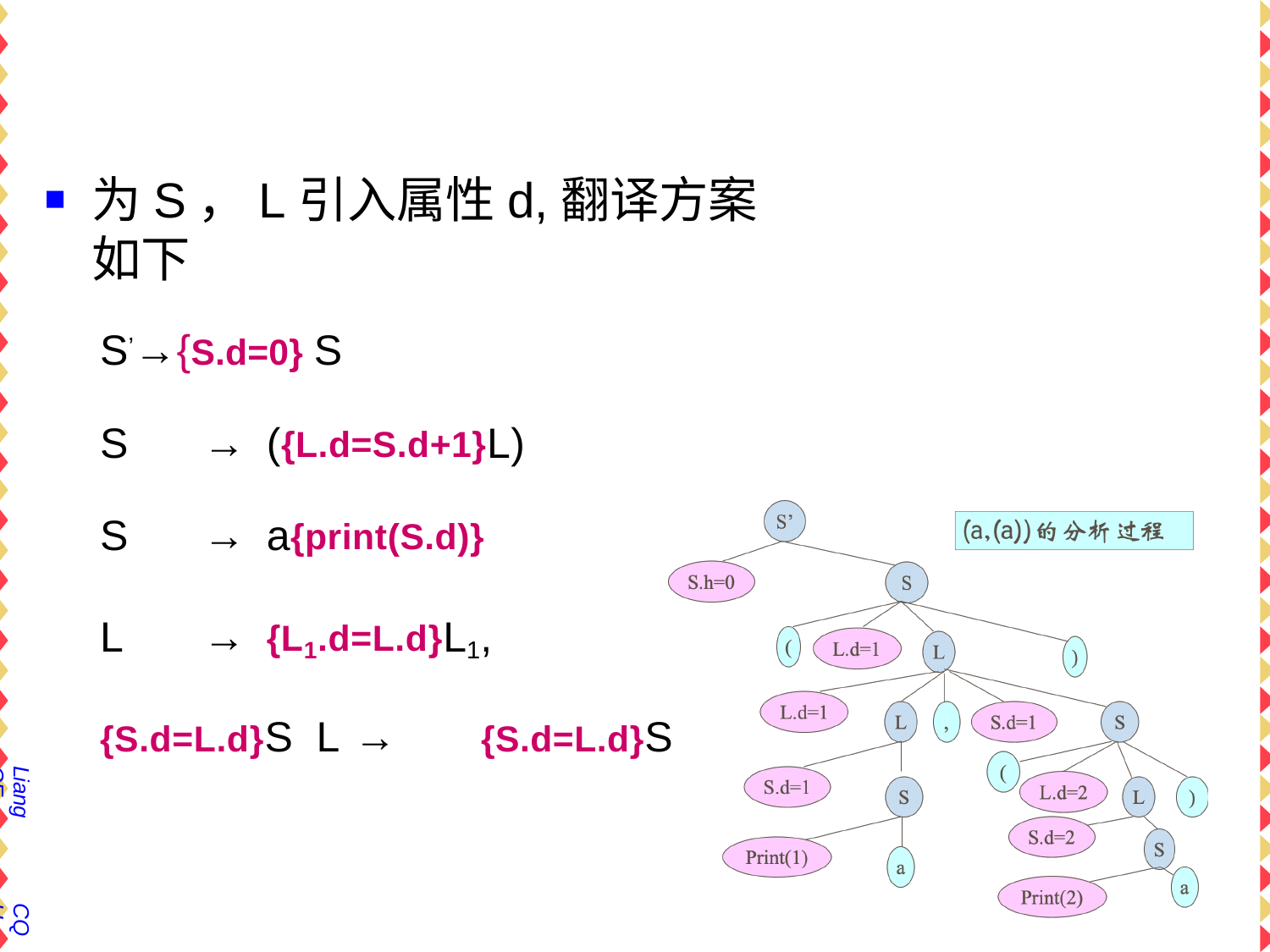

为S，L引入属性d,翻译方案如下
S’→{S.d=0} S
S	→	({L.d=S.d+1}L)
S	→	a{print(S.d)}
L	→	{L1.d=L.d}L1,{S.d=L.d}S  L	→	{S.d=L.d}S

Liang GE
CQU
39